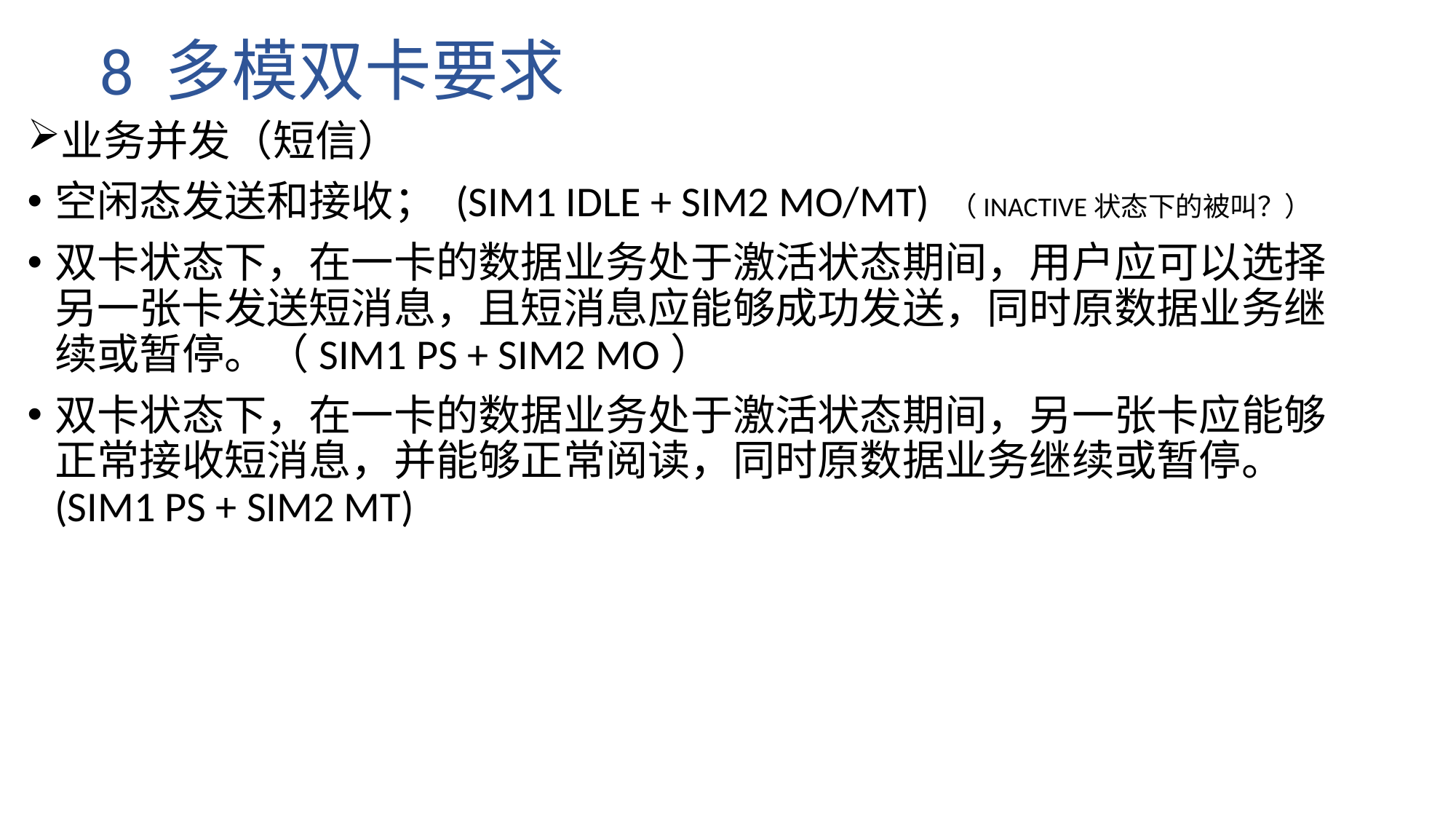

# 8 多模双卡要求
业务并发（短信）
空闲态发送和接收； (SIM1 IDLE + SIM2 MO/MT) （INACTIVE状态下的被叫？）
双卡状态下，在一卡的数据业务处于激活状态期间，用户应可以选择另一张卡发送短消息，且短消息应能够成功发送，同时原数据业务继续或暂停。（SIM1 PS + SIM2 MO）
双卡状态下，在一卡的数据业务处于激活状态期间，另一张卡应能够正常接收短消息，并能够正常阅读，同时原数据业务继续或暂停。(SIM1 PS + SIM2 MT)